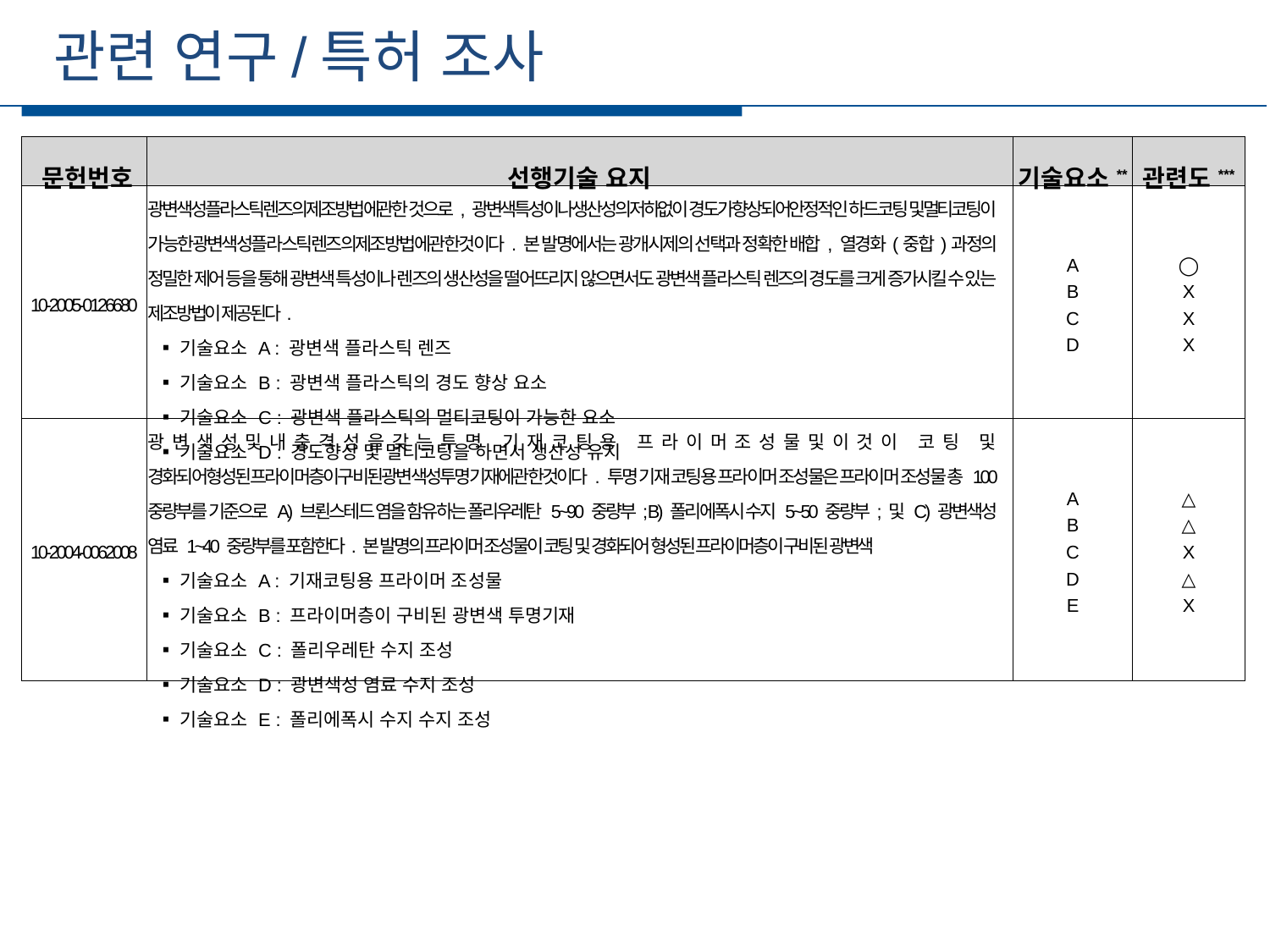

관련 연구/특허 조사
세부일정

| 문헌번호 | 선행기술 요지 | 기술요소\*\* | 관련도\*\*\* |
| --- | --- | --- | --- |
| 10-2005-0126680 | 광변색성플라스틱렌즈의제조방법에관한 것으로, 광변색특성이나생산성의저하없이 경도가향상되어안정적인 하드코팅 및멀티코팅이 가능한광변색성플라스틱렌즈의제조방법에관한것이다. 본 발명에서는 광개시제의 선택과 정확한 배합, 열경화(중합)과정의 정밀한 제어 등을 통해 광변색 특성이나 렌즈의 생산성을 떨어뜨리지 않으면서도 광변색 플라스틱 렌즈의 경도를 크게 증가시킬 수 있는 제조방법이 제공된다. ▪기술요소 A : 광변색 플라스틱 렌즈 ▪기술요소 B : 광변색 플라스틱의 경도 향상 요소 ▪기술요소 C : 광변색 플라스틱의 멀티코팅이 가능한 요소 ▪기술요소 D : 경도향상 및 멀티코팅을 하면서 생산성 유지 | A B C D | ◯ X X X |
| 10-2004-0062008 | 광변색성및내충격성을갖는투명 기재코팅용 프라이머조성물및이것이 코팅 및 경화되어형성된프라이머층이구비된광변색성투명기재에관한것이다. 투명 기재 코팅용 프라이머 조성물은 프라이머 조성물 총 100 중량부를 기준으로 A) 브뢴스테드 염을 함유하는 폴리우레탄 5~90 중량부; B) 폴리에폭시 수지 5~50 중량부; 및 C) 광변색성 염료 1~40 중량부를 포함한다. 본 발명의 프라이머 조성물이 코팅 및 경화되어 형성된 프라이머층이 구비된 광변색 ▪기술요소 A : 기재코팅용 프라이머 조성물 ▪기술요소 B : 프라이머층이 구비된 광변색 투명기재 ▪기술요소 C : 폴리우레탄 수지 조성 ▪기술요소 D : 광변색성 염료 수지 조성 ▪기술요소 E : 폴리에폭시 수지 수지 조성 | A B C D E | △ △ X △ X |